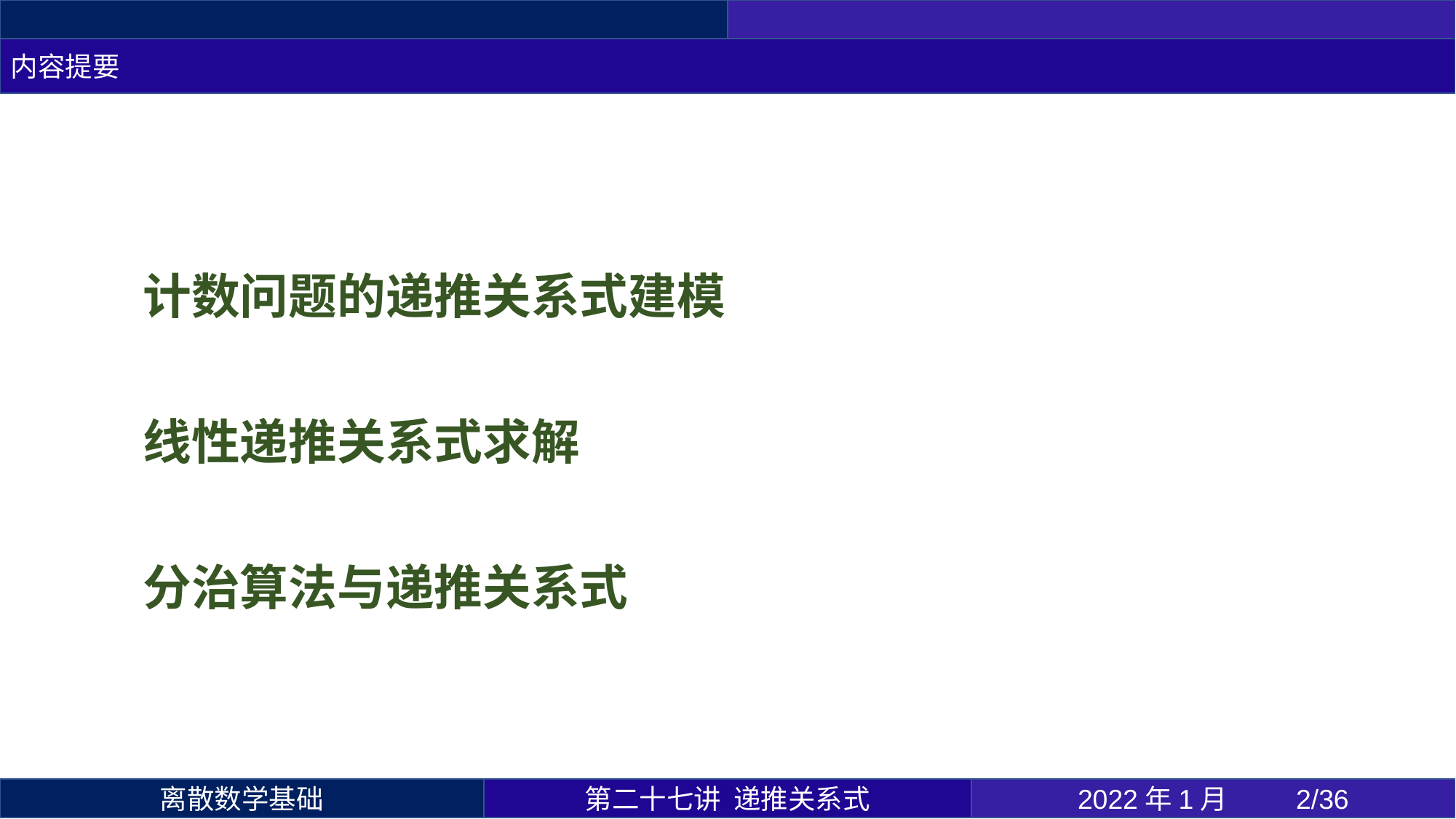

内容提要
计数问题的递推关系式建模
线性递推关系式求解
分治算法与递推关系式
第二十七讲  递推关系式
2022年1月 	2/36
离散数学基础